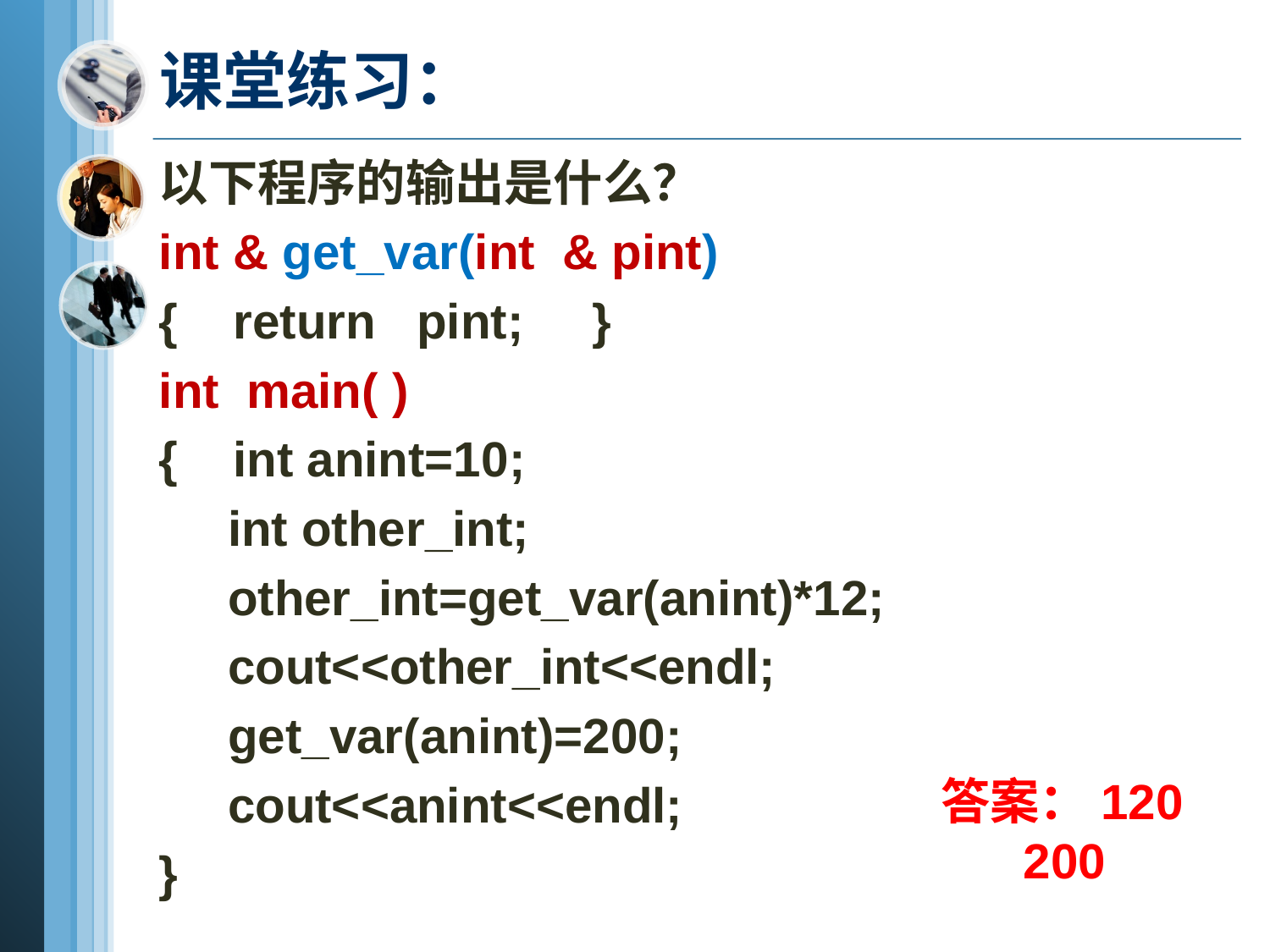

# 课堂练习：
以下程序的输出是什么？
int & get_var(int  & pint)
{    return   pint;     }
int  main( )
{    int anint=10;
     int other_int;
     other_int=get_var(anint)*12;
     cout<<other_int<<endl;
     get_var(anint)=200;
     cout<<anint<<endl;
}

答案：120
      200